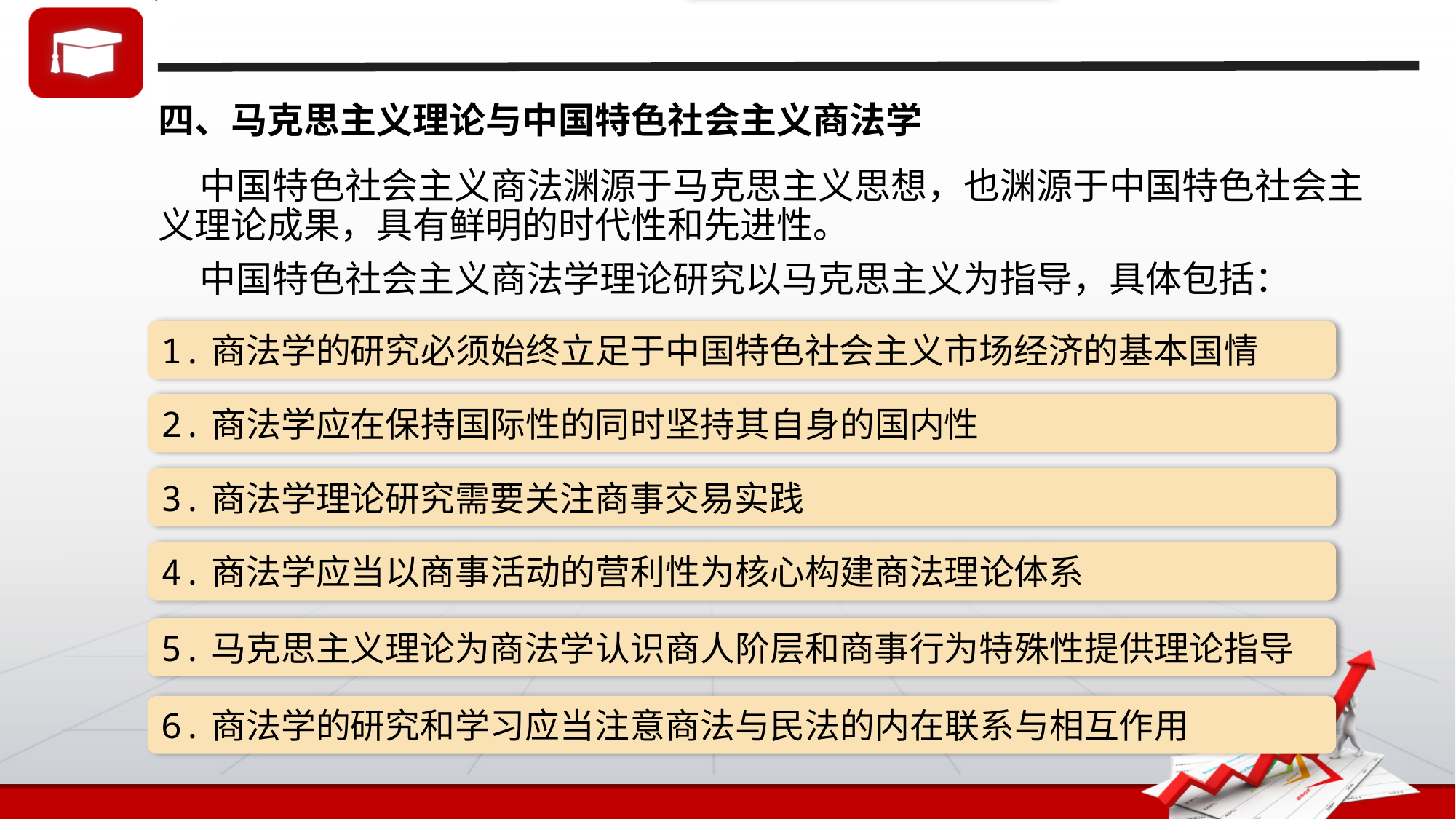

# 四、马克思主义理论与中国特色社会主义商法学
    中国特色社会主义商法渊源于马克思主义思想，也渊源于中国特色社会主义理论成果，具有鲜明的时代性和先进性。
    中国特色社会主义商法学理论研究以马克思主义为指导，具体包括：

1.商法学的研究必须始终立足于中国特色社会主义市场经济的基本国情
2.商法学应在保持国际性的同时坚持其自身的国内性
3.商法学理论研究需要关注商事交易实践
4.商法学应当以商事活动的营利性为核心构建商法理论体系
5.马克思主义理论为商法学认识商人阶层和商事行为特殊性提供理论指导
6.商法学的研究和学习应当注意商法与民法的内在联系与相互作用